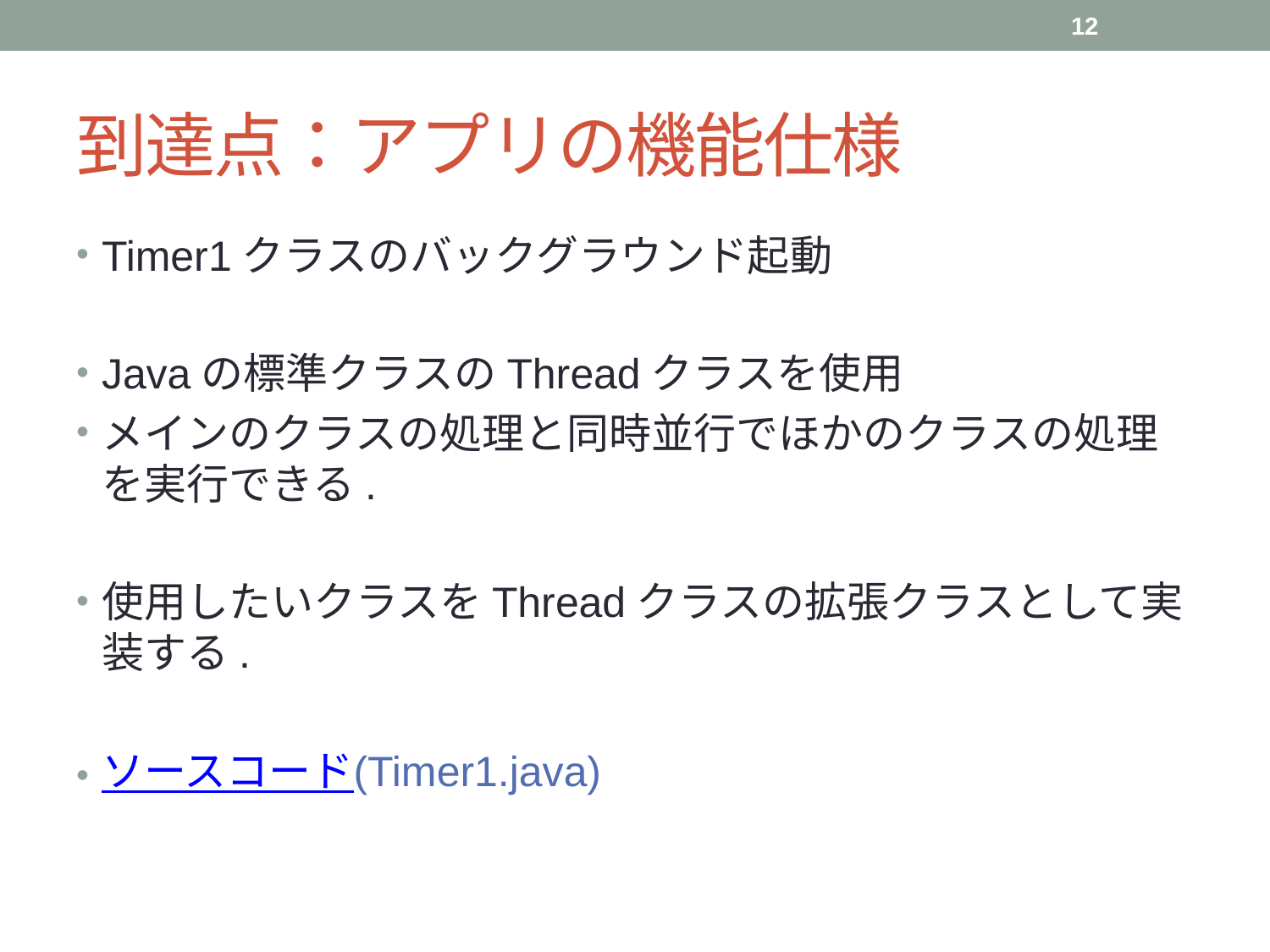

12
# 到達点：アプリの機能仕様
Timer1クラスのバックグラウンド起動

Javaの標準クラスのThreadクラスを使用
メインのクラスの処理と同時並行でほかのクラスの処理を実行できる.

使用したいクラスをThreadクラスの拡張クラスとして実装する.

ソースコード(Timer1.java)